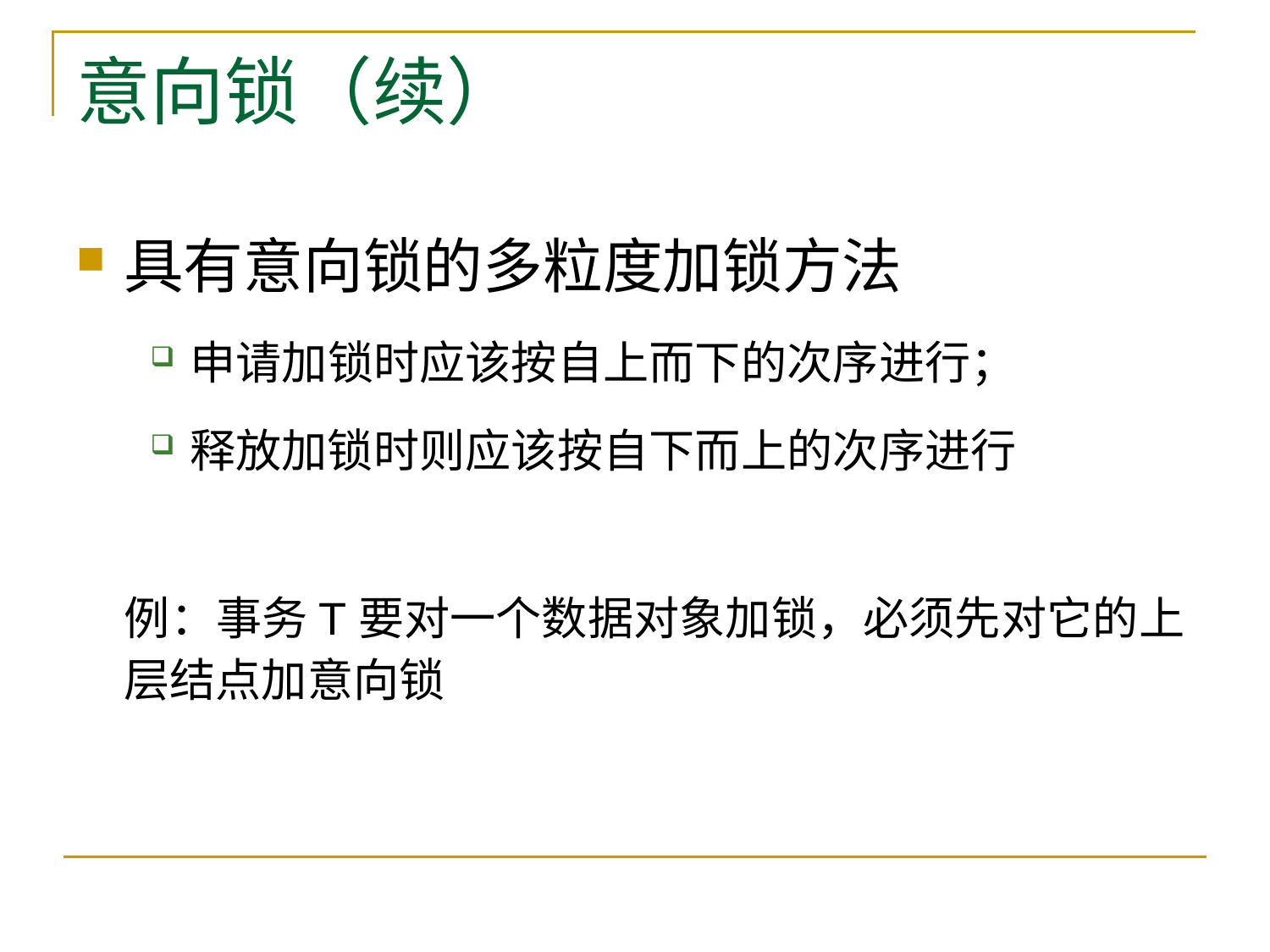

# 意向锁（续）
具有意向锁的多粒度加锁方法
申请加锁时应该按自上而下的次序进行；
释放加锁时则应该按自下而上的次序进行

   例：事务T要对一个数据对象加锁，必须先对它的上层结点加意向锁